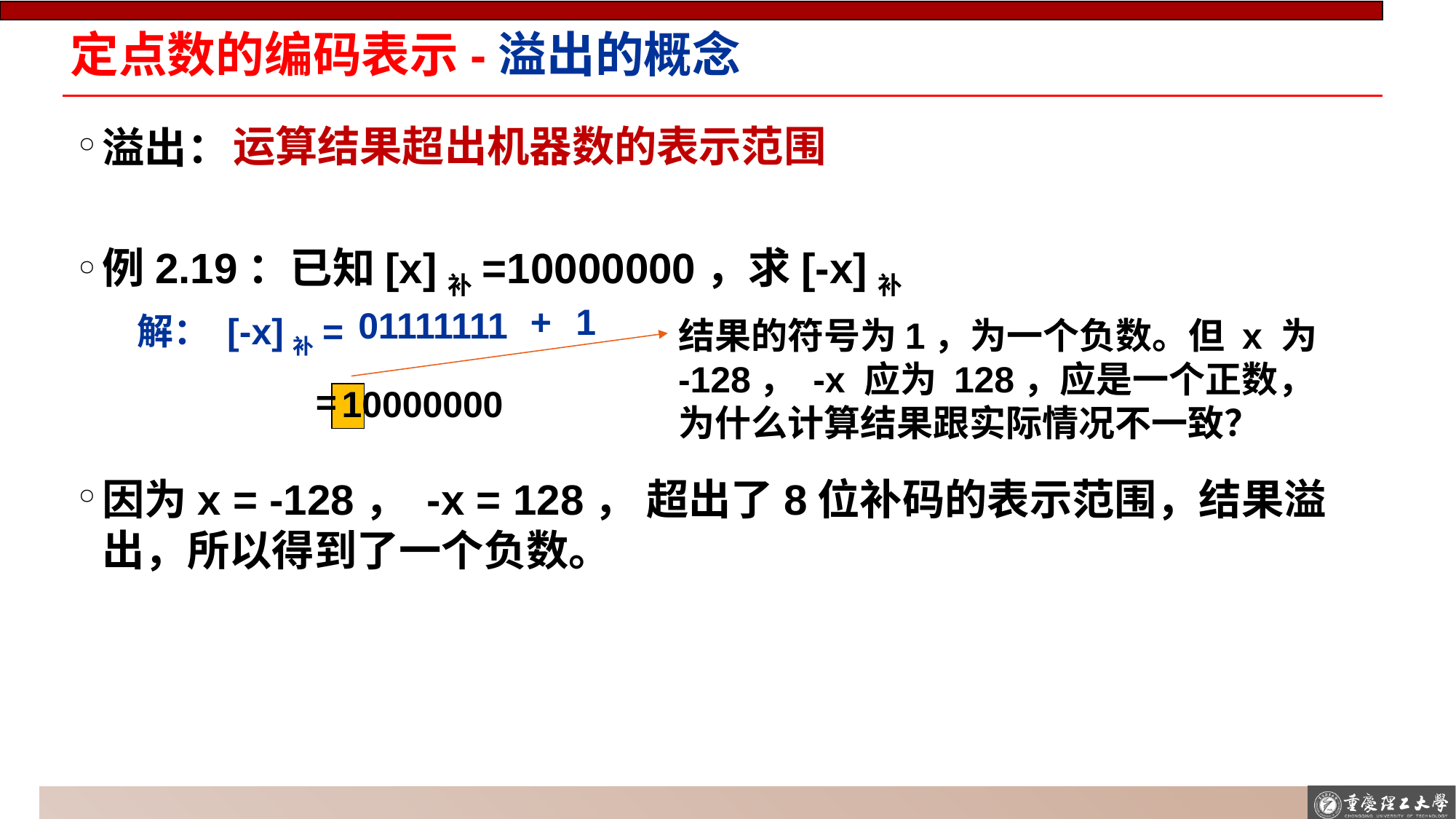

# 定点数的编码表示-溢出的概念
运算结果超出机器数的表示范围
溢出：

例2.19：已知[x]补=10000000，求[-x]补
解： [-x]补=

因为x = -128， -x = 128， 超出了8位补码的表示范围，结果溢出，所以得到了一个负数。
+
1
01111111
结果的符号为1，为一个负数。但 x 为 -128， -x 应为 128，应是一个正数，为什么计算结果跟实际情况不一致？
=
10000000